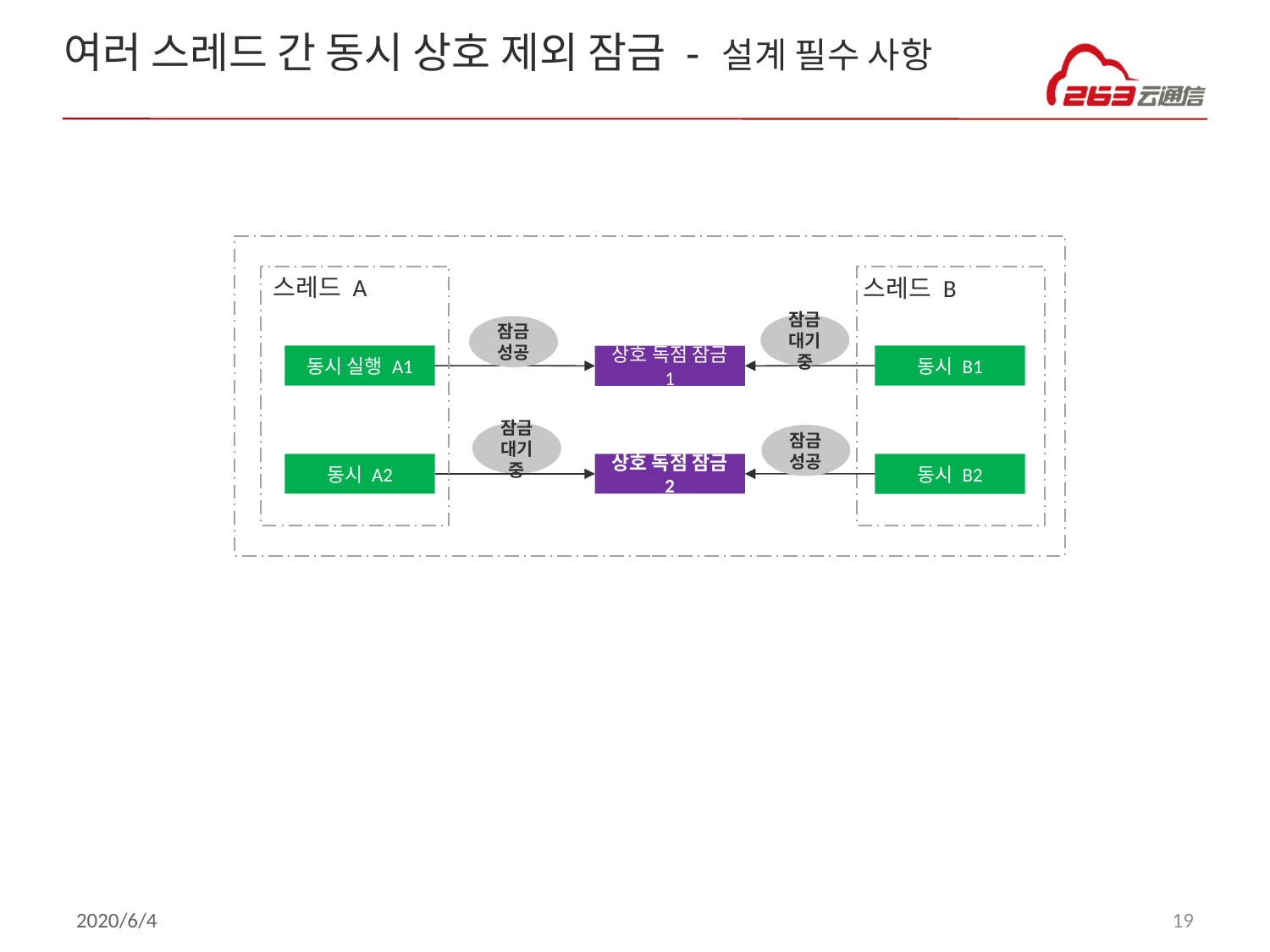

# 여러 스레드 간 동시 상호 제외 잠금 - 설계 필수 사항

스레드 A

스레드 B

잠금 대기 중
잠금 성공
동시 실행 A1
동시 B1
상호 독점 잠금 1
잠금 대기 중
잠금 성공
동시 A2
상호 독점 잠금 2
동시 B2